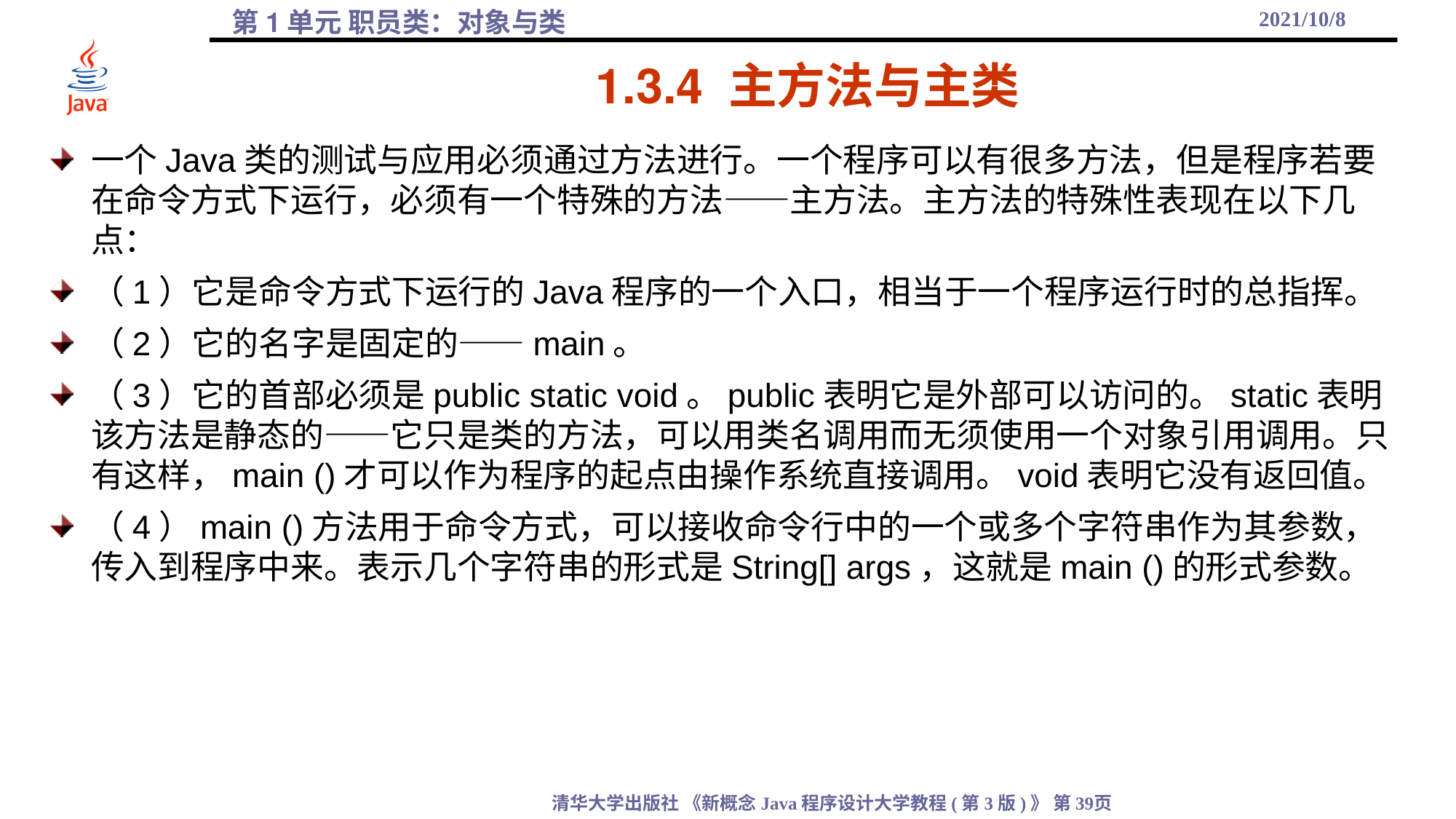

2021/10/8
# 1.3.4 主方法与主类
一个Java类的测试与应用必须通过方法进行。一个程序可以有很多方法，但是程序若要在命令方式下运行，必须有一个特殊的方法——主方法。主方法的特殊性表现在以下几点：
（1）它是命令方式下运行的Java程序的一个入口，相当于一个程序运行时的总指挥。
（2）它的名字是固定的——main。
（3）它的首部必须是public static void。public表明它是外部可以访问的。static表明该方法是静态的——它只是类的方法，可以用类名调用而无须使用一个对象引用调用。只有这样，main ()才可以作为程序的起点由操作系统直接调用。void表明它没有返回值。
（4）main ()方法用于命令方式，可以接收命令行中的一个或多个字符串作为其参数，传入到程序中来。表示几个字符串的形式是String[] args，这就是main ()的形式参数。